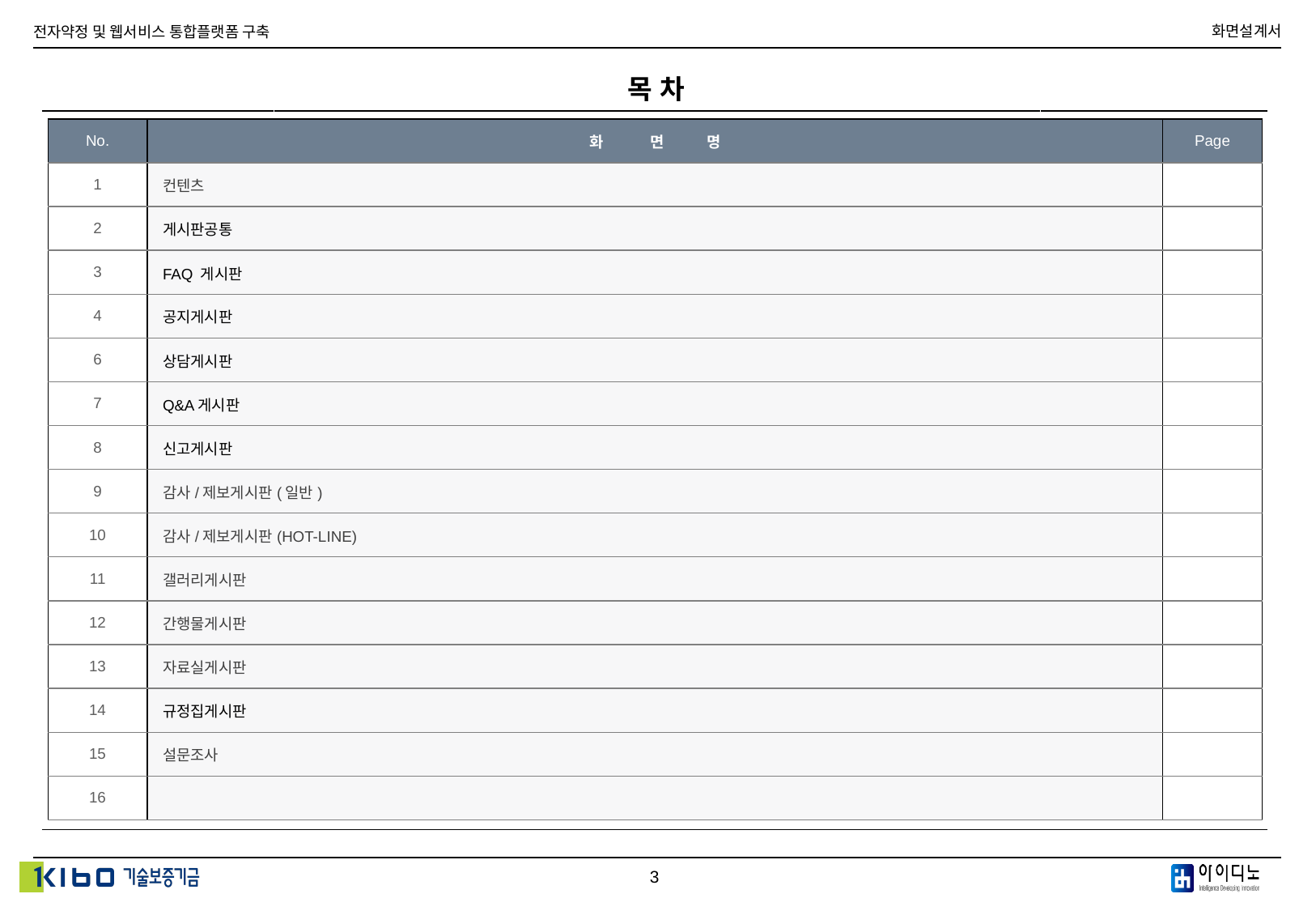

| No. | 화 면 명 | Page |
| --- | --- | --- |
| 1 | 컨텐츠 |  |
| 2 | 게시판공통 |  |
| 3 | FAQ 게시판 |  |
| 4 | 공지게시판 |  |
| 6 | 상담게시판 |  |
| 7 | Q&A게시판 |  |
| 8 | 신고게시판 |  |
| 9 | 감사/제보게시판(일반) |  |
| 10 | 감사/제보게시판(HOT-LINE) |  |
| 11 | 갤러리게시판 |  |
| 12 | 간행물게시판 |  |
| 13 | 자료실게시판 |  |
| 14 | 규정집게시판 |  |
| 15 | 설문조사 |  |
| 16 |  |  |